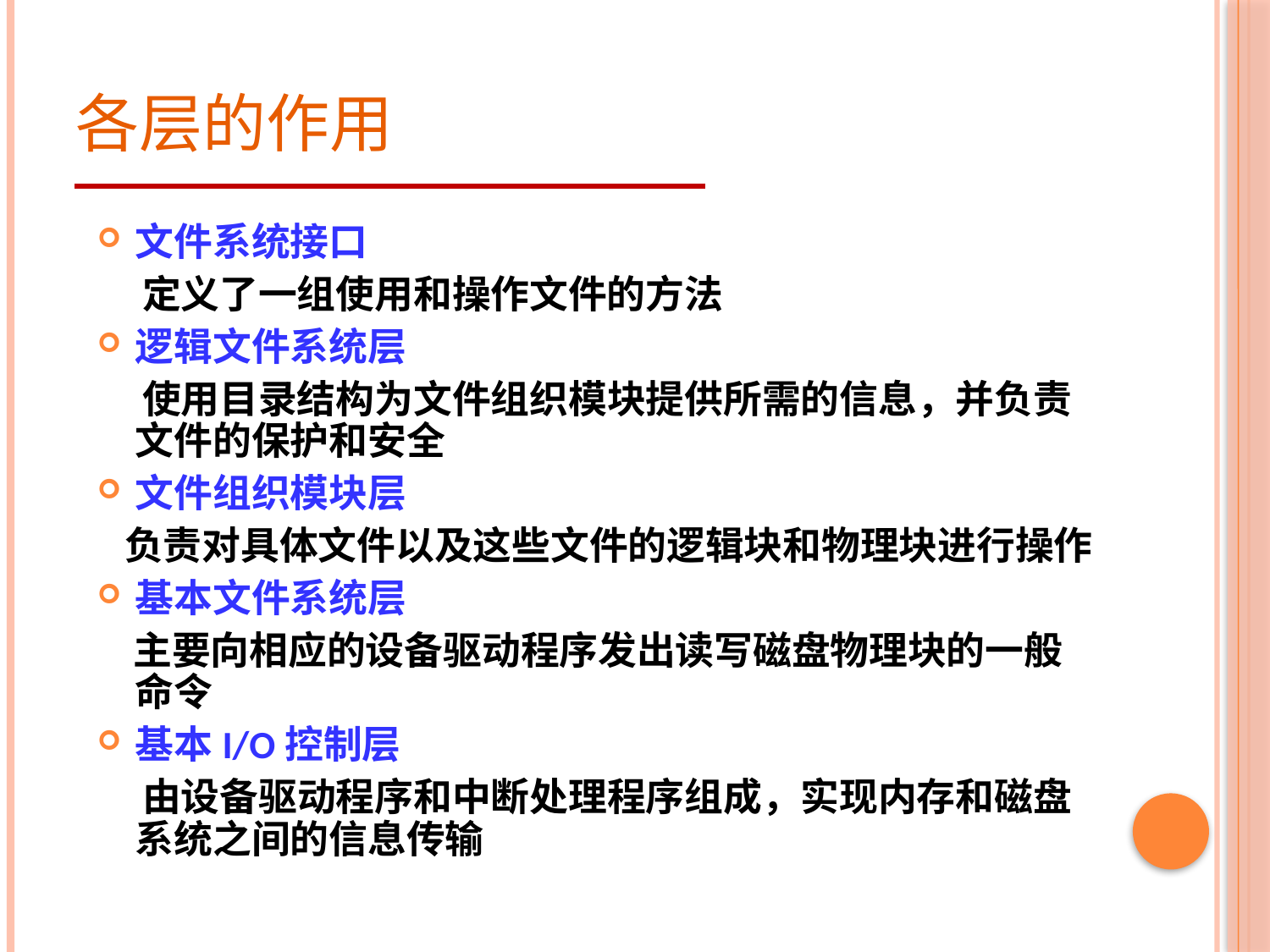

# 各层的作用
文件系统接口
    定义了一组使用和操作文件的方法
逻辑文件系统层
    使用目录结构为文件组织模块提供所需的信息，并负责文件的保护和安全
文件组织模块层
  负责对具体文件以及这些文件的逻辑块和物理块进行操作
基本文件系统层
   主要向相应的设备驱动程序发出读写磁盘物理块的一般命令
基本I/O控制层
    由设备驱动程序和中断处理程序组成，实现内存和磁盘系统之间的信息传输